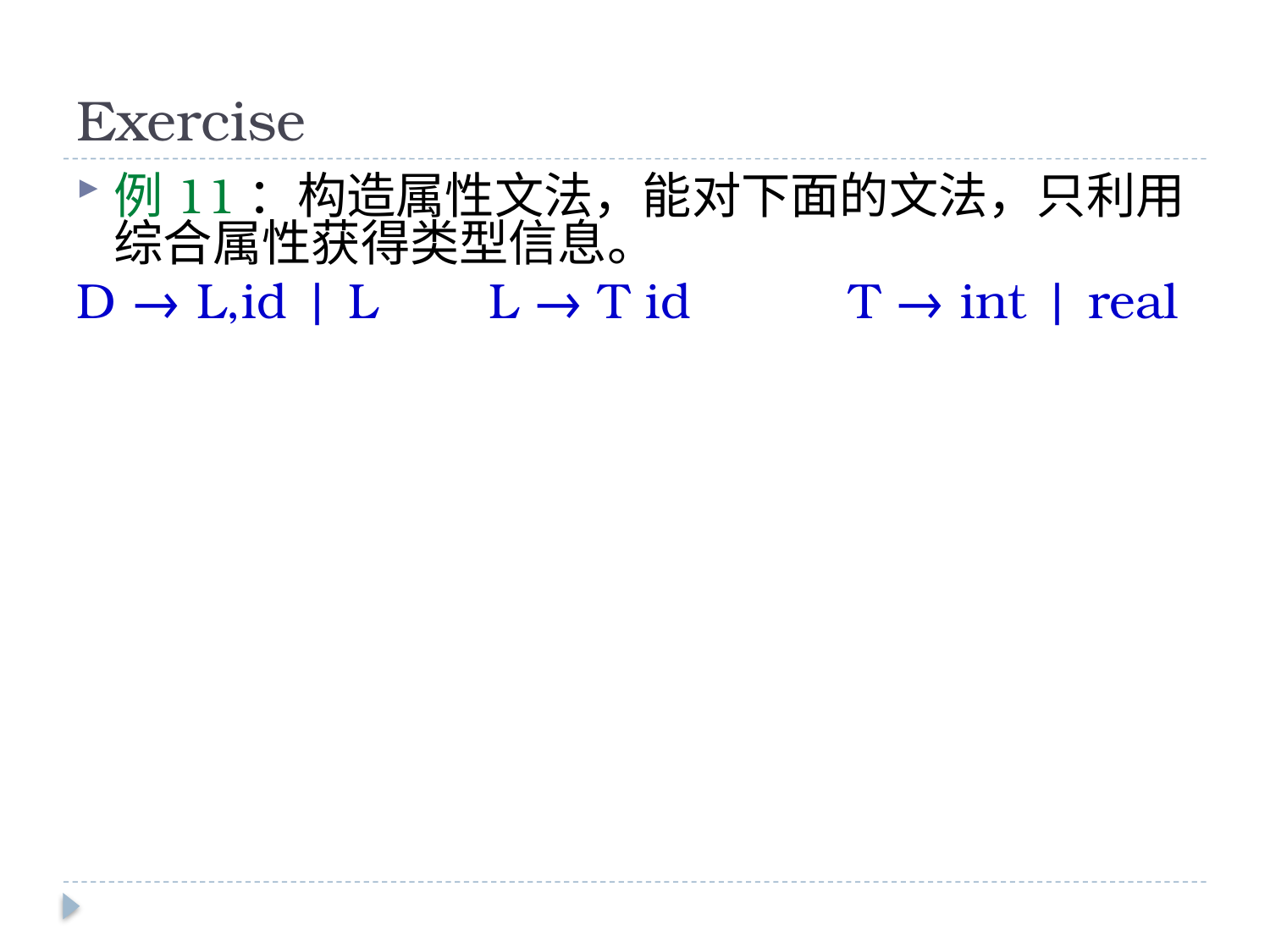

# Exercise
例11：构造属性文法，能对下面的文法，只利用综合属性获得类型信息。
D → L,id | L       L → T id          T → int | real

45